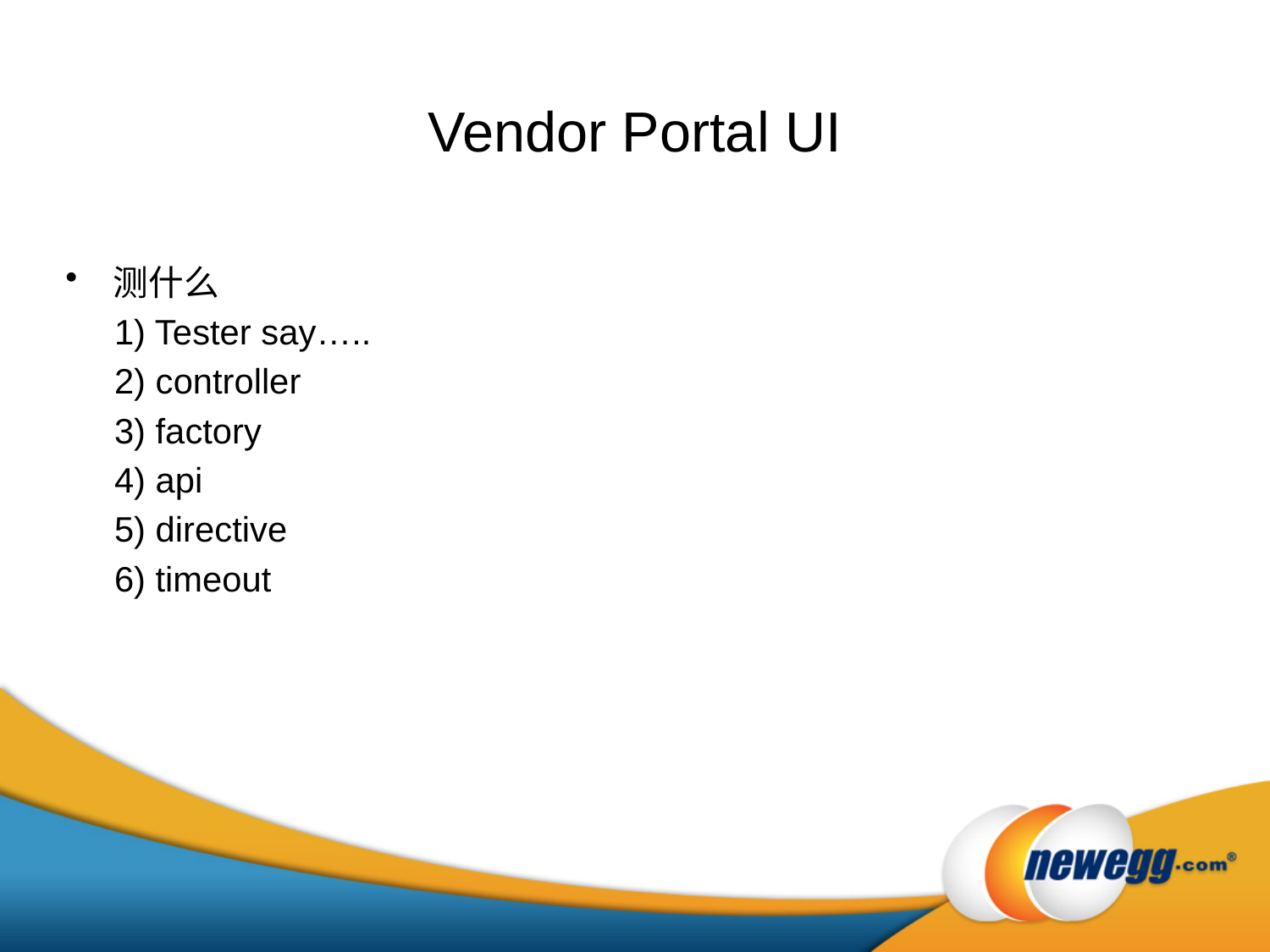

# Vendor Portal UI
测什么
     1) Tester say…..
     2) controller
     3) factory
     4) api
     5) directive
     6) timeout